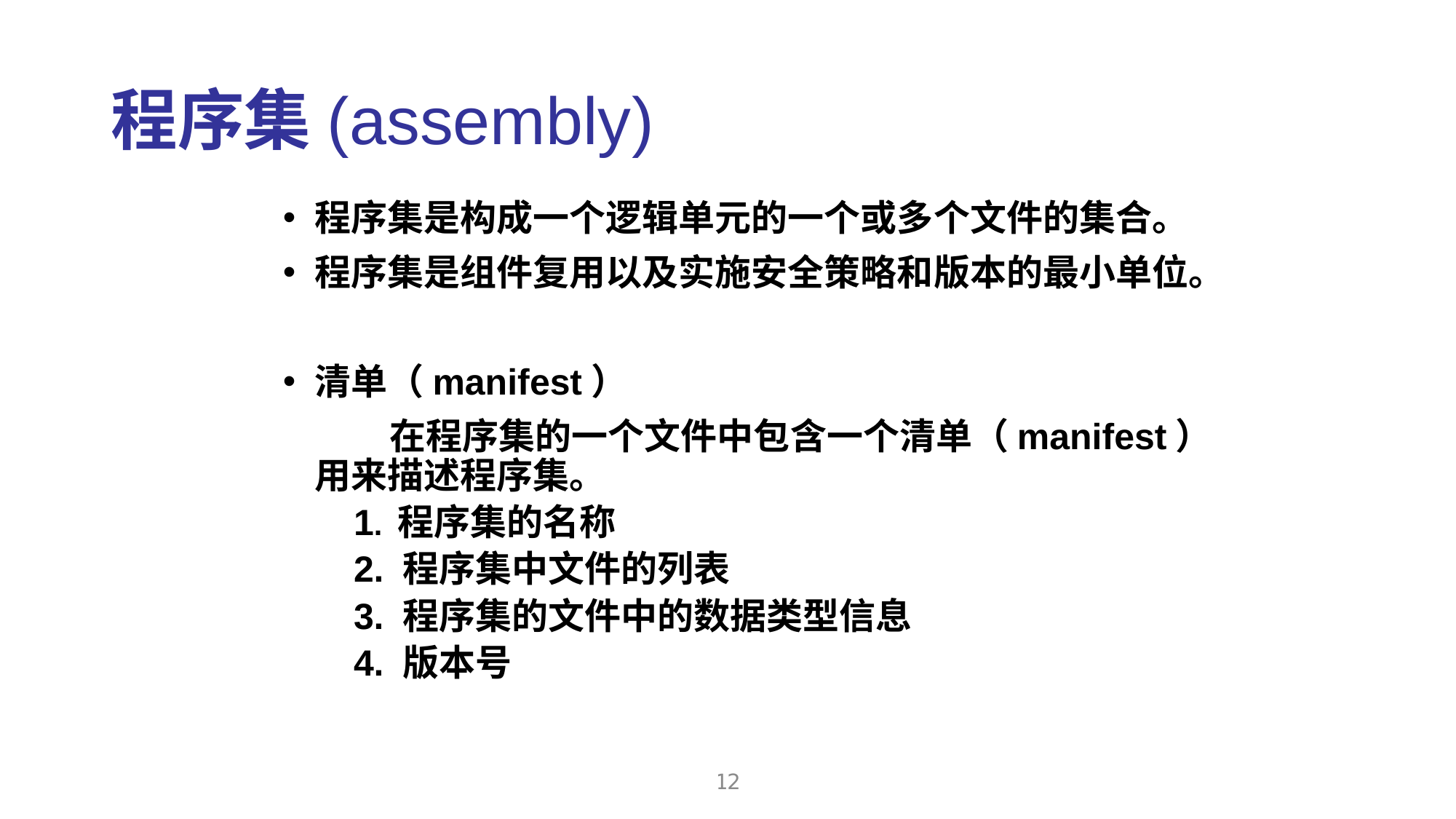

# 程序集(assembly)
程序集是构成一个逻辑单元的一个或多个文件的集合。
程序集是组件复用以及实施安全策略和版本的最小单位。

清单（manifest）
            在程序集的一个文件中包含一个清单（manifest）用来描述程序集。
1. 程序集的名称
2. 程序集中文件的列表
3. 程序集的文件中的数据类型信息
4. 版本号
12